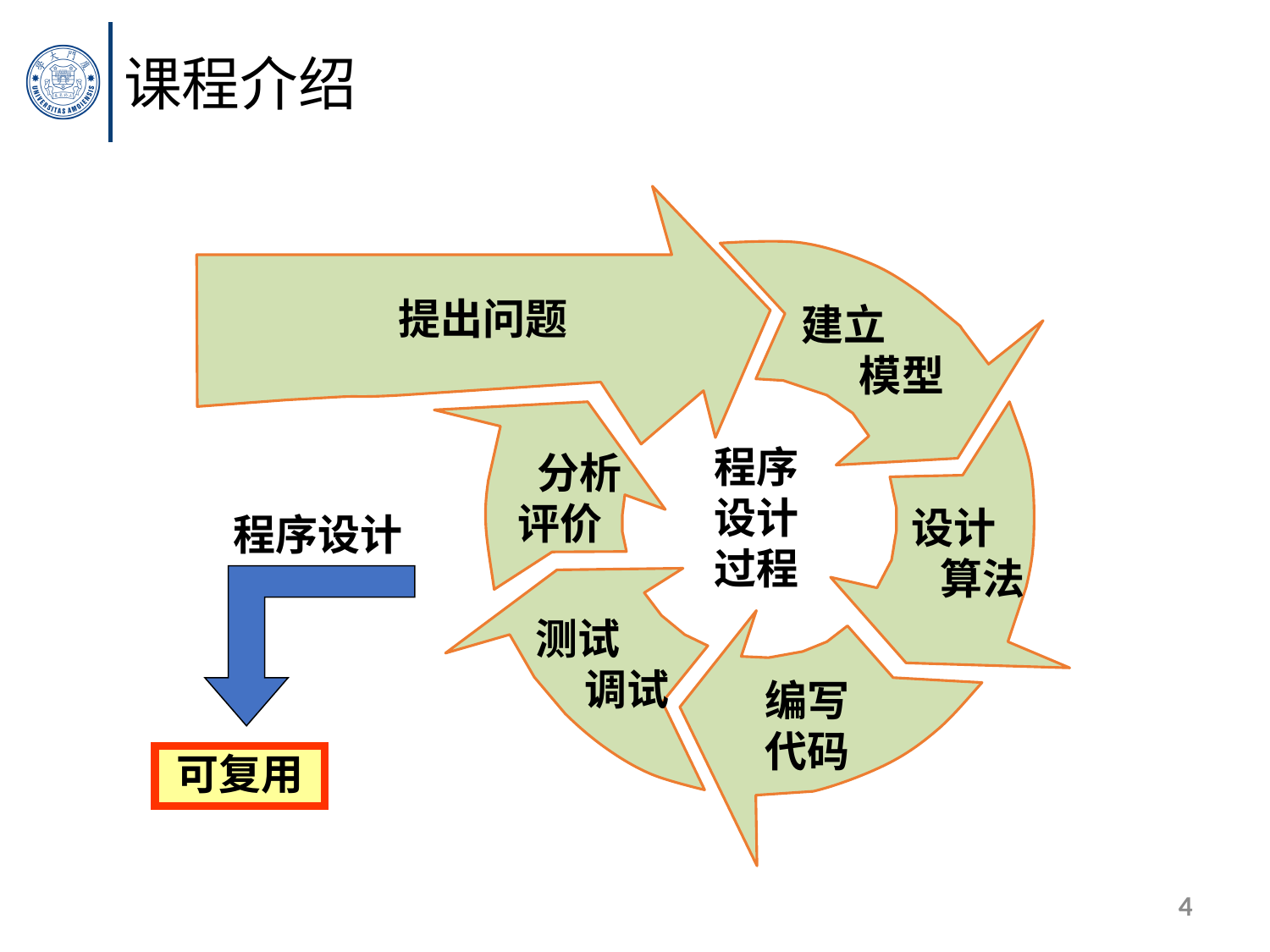

# 课程介绍

提出问题
建立
     模型
程序
设计
过程
 分析
评价
设计
  算法
测试
    调试
编写
代码
程序设计

可复用
4